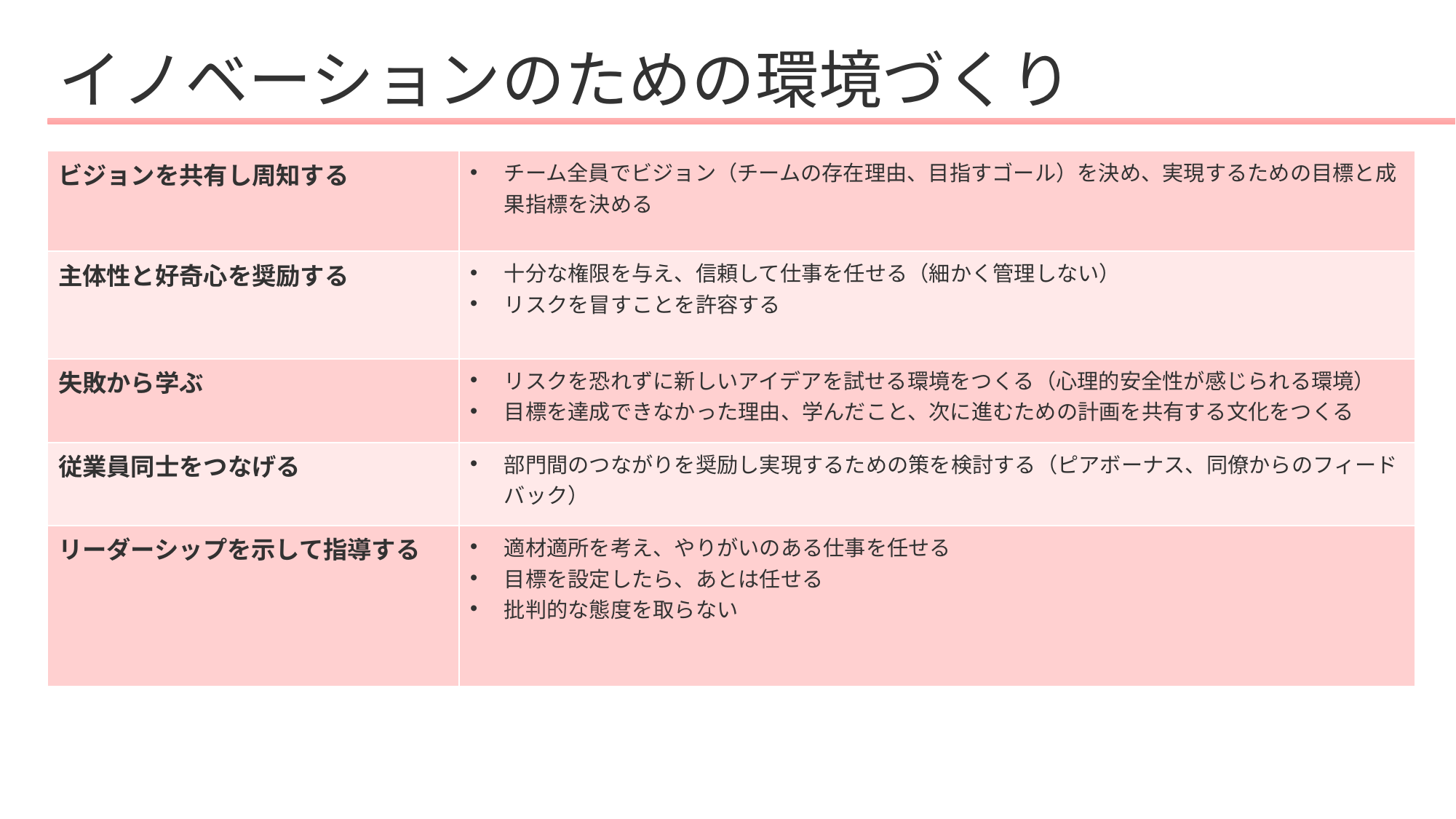

# イノベーションのための環境づくり
| ビジョンを共有し周知する | チーム全員でビジョン（チームの存在理由、目指すゴール）を決め、実現するための目標と成果指標を決める |
| --- | --- |
| 主体性と好奇心を奨励する | 十分な権限を与え、信頼して仕事を任せる（細かく管理しない） リスクを冒すことを許容する |
| 失敗から学ぶ | リスクを恐れずに新しいアイデアを試せる環境をつくる（心理的安全性が感じられる環境） 目標を達成できなかった理由、学んだこと、次に進むための計画を共有する文化をつくる |
| 従業員同士をつなげる | 部門間のつながりを奨励し実現するための策を検討する（ピアボーナス、同僚からのフィードバック） |
| リーダーシップを示して指導する | 適材適所を考え、やりがいのある仕事を任せる 目標を設定したら、あとは任せる 批判的な態度を取らない |
113